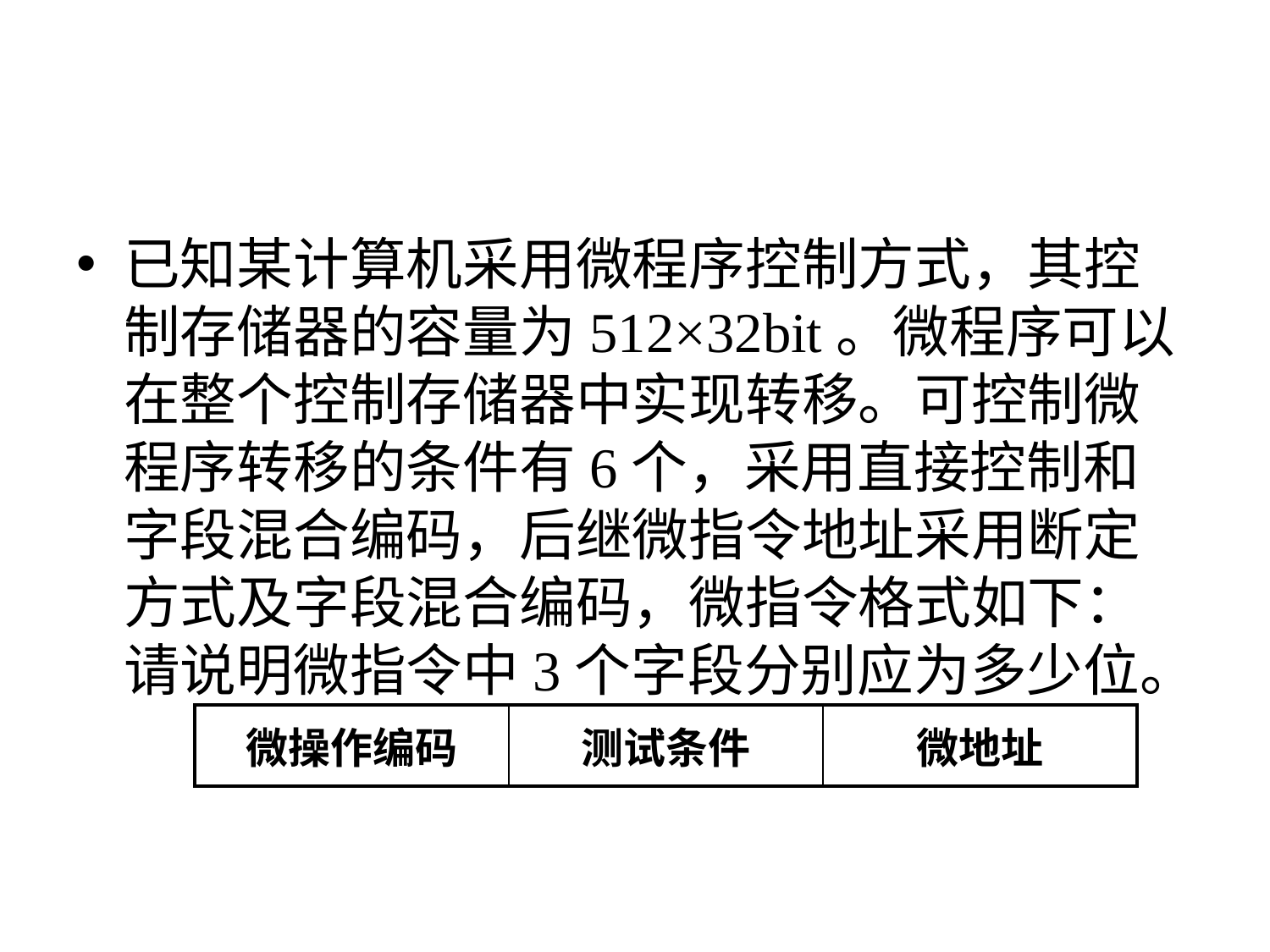

#
已知某计算机采用微程序控制方式，其控制存储器的容量为512×32bit。微程序可以在整个控制存储器中实现转移。可控制微程序转移的条件有6个，采用直接控制和字段混合编码，后继微指令地址采用断定方式及字段混合编码，微指令格式如下：请说明微指令中3个字段分别应为多少位。

| 微操作编码 | 测试条件 | 微地址 |
| --- | --- | --- |